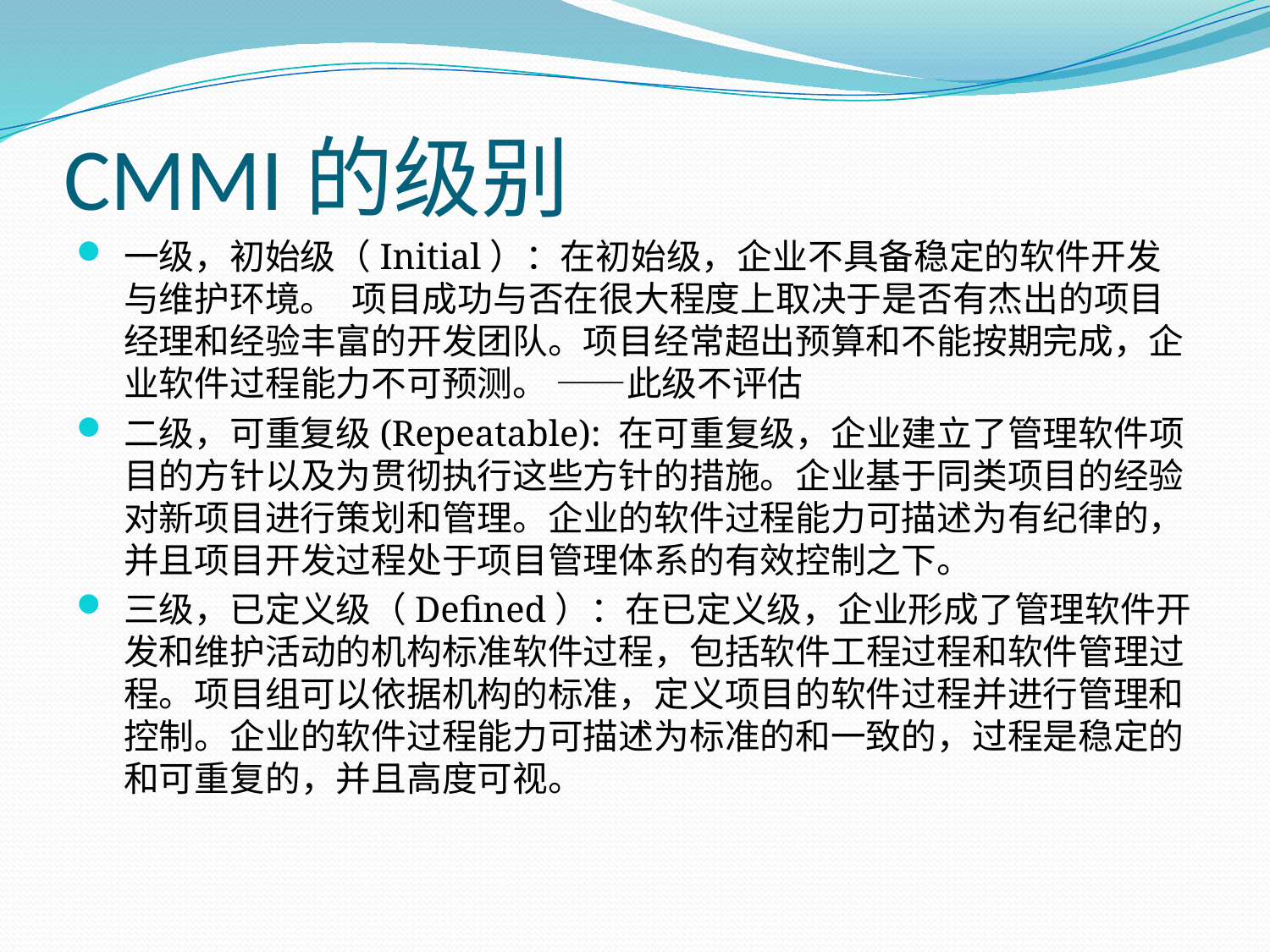

# CMMI的级别
一级，初始级（Initial）：在初始级，企业不具备稳定的软件开发与维护环境。  项目成功与否在很大程度上取决于是否有杰出的项目经理和经验丰富的开发团队。项目经常超出预算和不能按期完成，企业软件过程能力不可预测。 ——此级不评估
二级，可重复级(Repeatable): 在可重复级，企业建立了管理软件项目的方针以及为贯彻执行这些方针的措施。企业基于同类项目的经验对新项目进行策划和管理。企业的软件过程能力可描述为有纪律的，并且项目开发过程处于项目管理体系的有效控制之下。
三级，已定义级（Defined）：在已定义级，企业形成了管理软件开发和维护活动的机构标准软件过程，包括软件工程过程和软件管理过程。项目组可以依据机构的标准，定义项目的软件过程并进行管理和控制。企业的软件过程能力可描述为标准的和一致的，过程是稳定的和可重复的，并且高度可视。